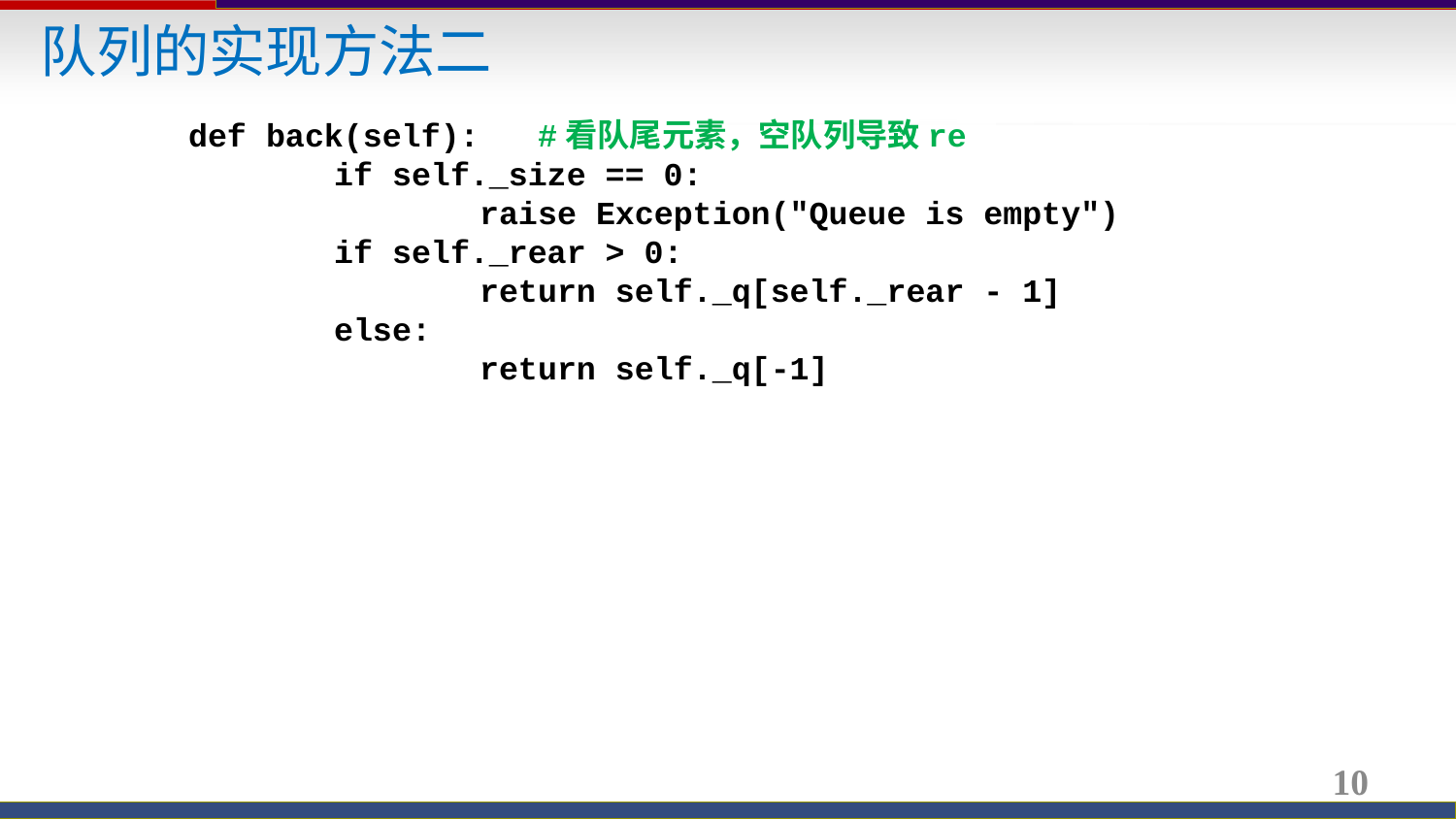

队列的实现方法二
	def back(self):   #看队尾元素，空队列导致re
		if self._size == 0:
			raise Exception("Queue is empty")
		if self._rear > 0:
			return self._q[self._rear - 1]
		else:
			return self._q[-1]